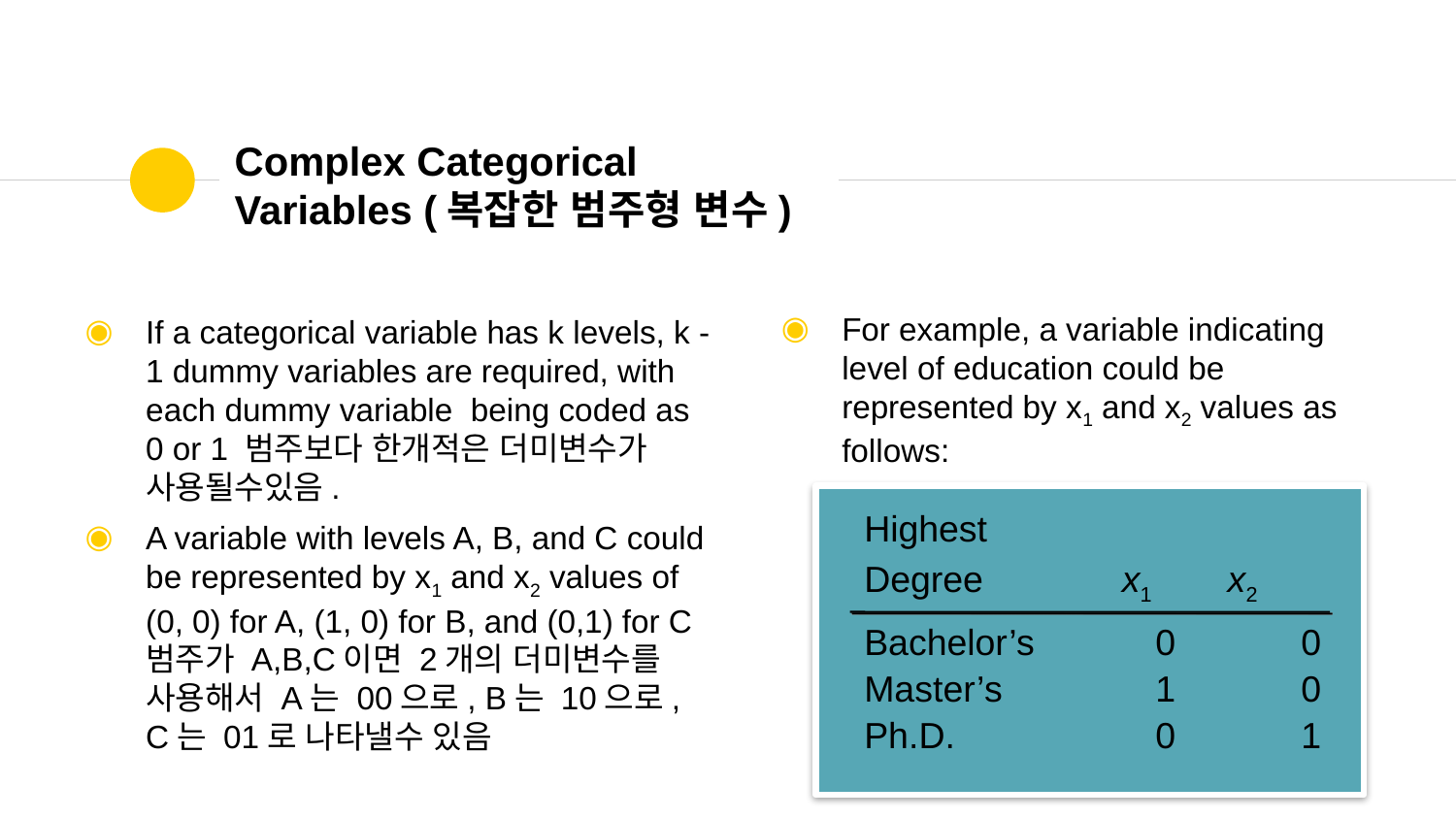

# Complex Categorical Variables (복잡한 범주형 변수)
For example, a variable indicating level of education could be represented by x1 and x2 values as follows:

If a categorical variable has k levels, k - 1 dummy variables are required, with each dummy variable  being coded as 0 or 1 범주보다 한개적은 더미변수가 사용될수있음.
A variable with levels A, B, and C could be represented by x1 and x2 values of (0, 0) for A, (1, 0) for B, and (0,1) for C 범주가 A,B,C이면 2개의 더미변수를 사용해서 A는 00으로, B는 10으로, C는 01로 나타낼수 있음

Highest
Degree	           x1             x2

Bachelor’s	0	0
Master’s		1	0
Ph.D.		0	1

46